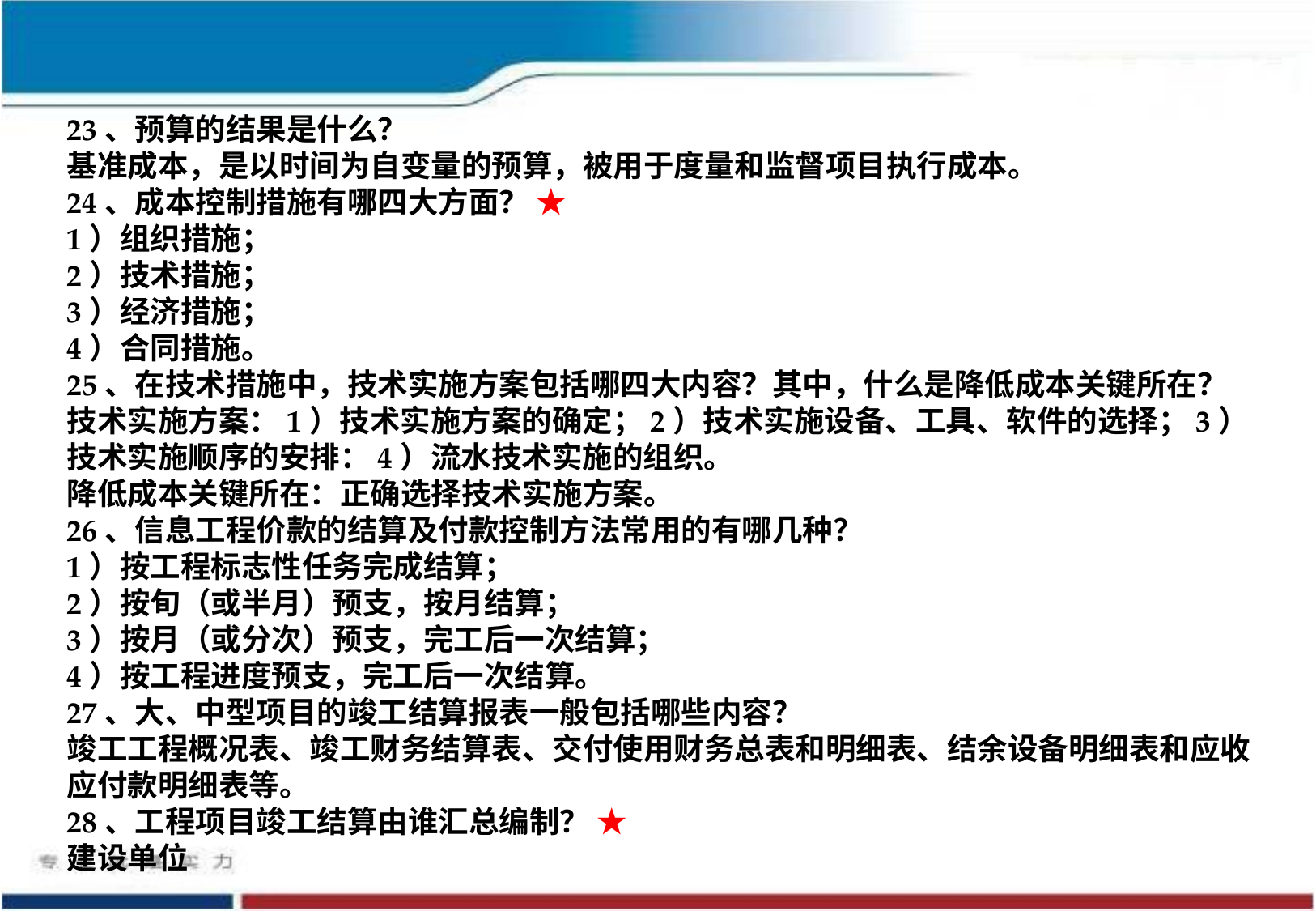

23、预算的结果是什么？
基准成本，是以时间为自变量的预算，被用于度量和监督项目执行成本。
24、成本控制措施有哪四大方面？ ★
1）组织措施；
2）技术措施；
3）经济措施；
4）合同措施。
25、在技术措施中，技术实施方案包括哪四大内容？其中，什么是降低成本关键所在？
技术实施方案：1）技术实施方案的确定；2）技术实施设备、工具、软件的选择；3）技术实施顺序的安排：4）流水技术实施的组织。
降低成本关键所在：正确选择技术实施方案。
26、信息工程价款的结算及付款控制方法常用的有哪几种？
1）按工程标志性任务完成结算；
2）按旬（或半月）预支，按月结算；
3）按月（或分次）预支，完工后一次结算；
4）按工程进度预支，完工后一次结算。
27、大、中型项目的竣工结算报表一般包括哪些内容？
竣工工程概况表、竣工财务结算表、交付使用财务总表和明细表、结余设备明细表和应收应付款明细表等。
28、工程项目竣工结算由谁汇总编制？ ★
建设单位